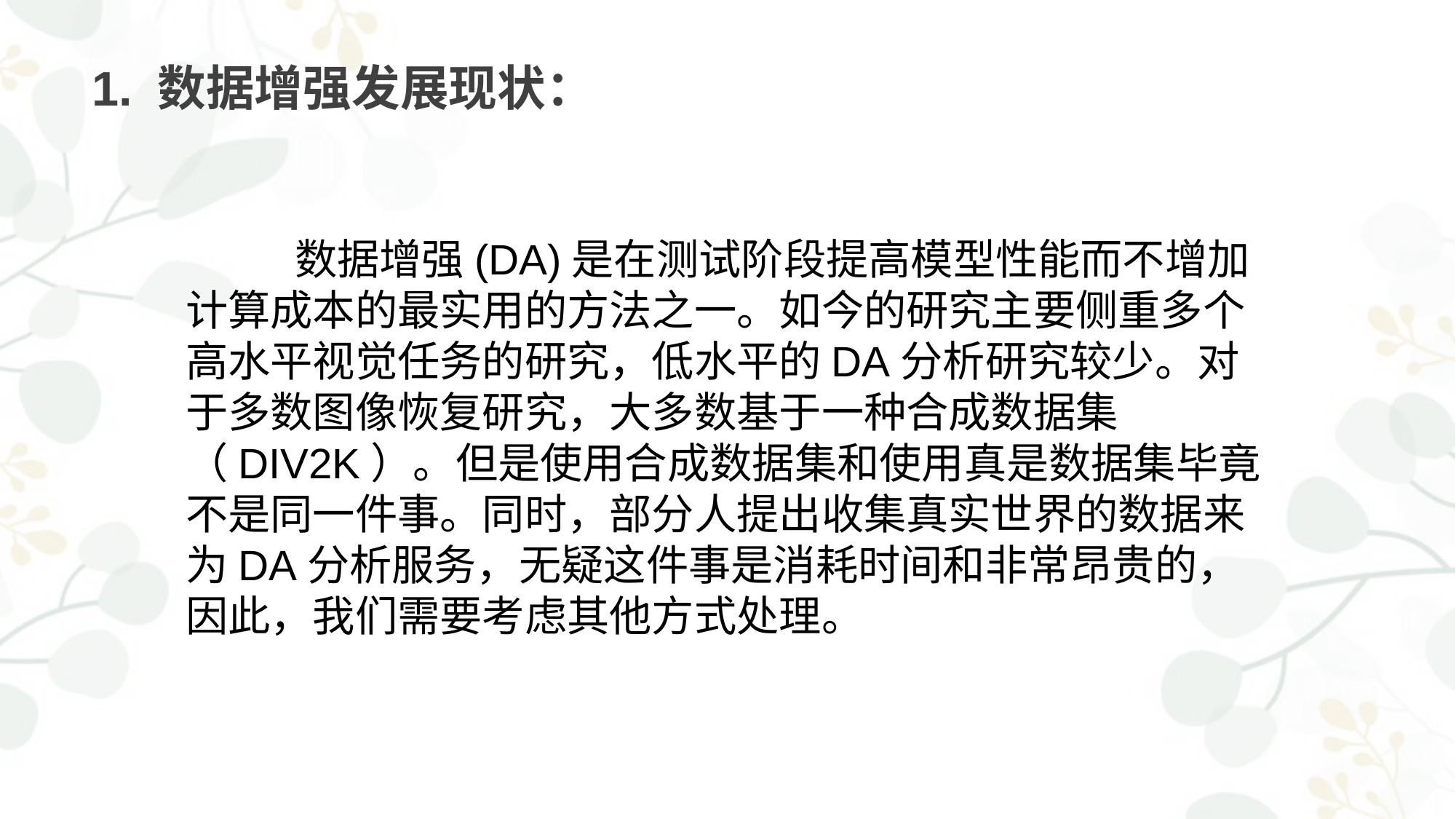

# 1. 数据增强发展现状：
	数据增强(DA)是在测试阶段提高模型性能而不增加计算成本的最实用的方法之一。如今的研究主要侧重多个高水平视觉任务的研究，低水平的DA分析研究较少。对于多数图像恢复研究，大多数基于一种合成数据集（DIV2K）。但是使用合成数据集和使用真是数据集毕竟不是同一件事。同时，部分人提出收集真实世界的数据来为DA分析服务，无疑这件事是消耗时间和非常昂贵的，因此，我们需要考虑其他方式处理。